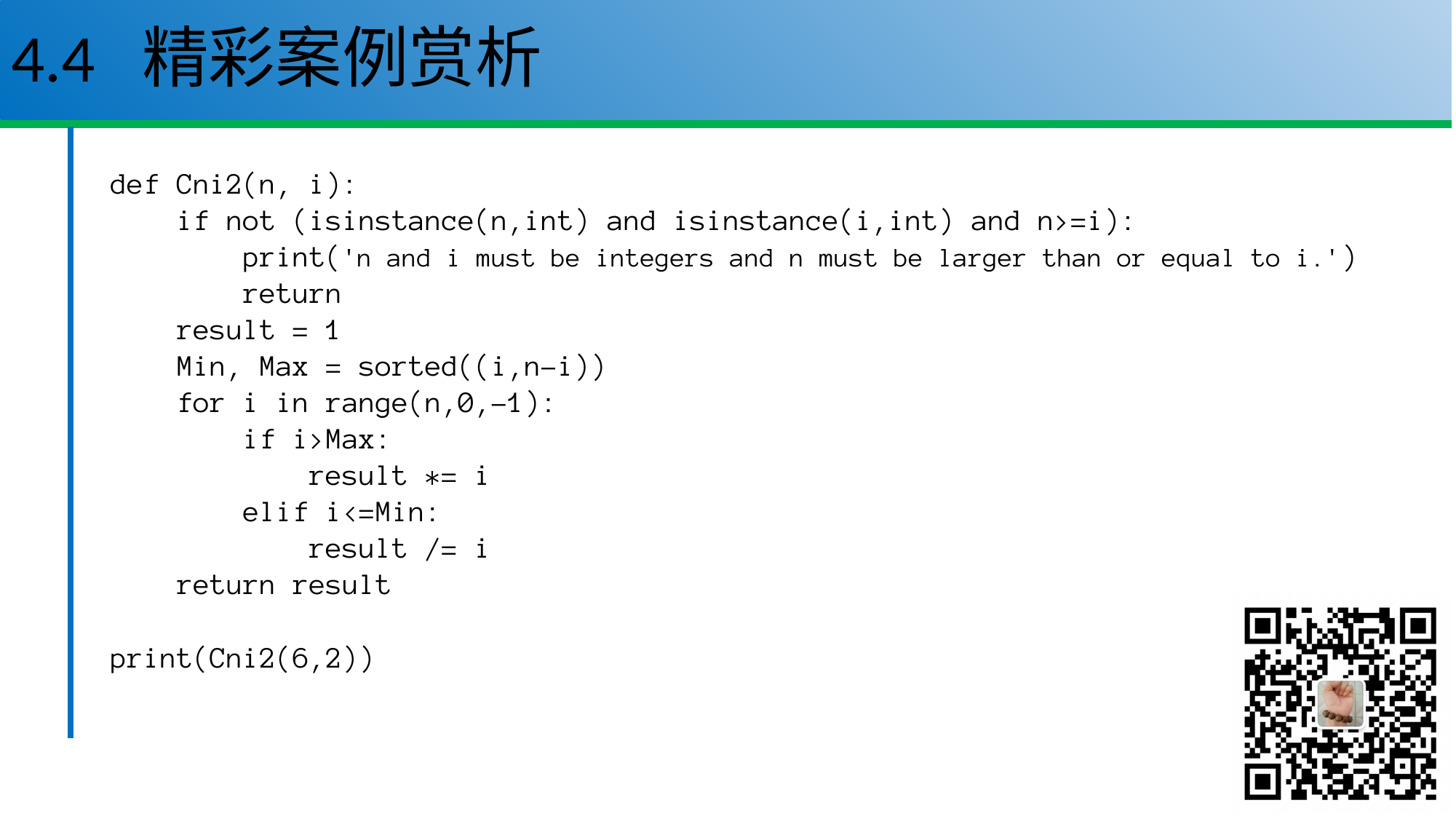

# 4.4  精彩案例赏析
def Cni2(n, i):
    if not (isinstance(n,int) and isinstance(i,int) and n>=i):
        print('n and i must be integers and n must be larger than or equal to i.')
        return
    result = 1
    Min, Max = sorted((i,n-i))
    for i in range(n,0,-1):
        if i>Max:
            result *= i
        elif i<=Min:
            result /= i
    return result

print(Cni2(6,2))
34